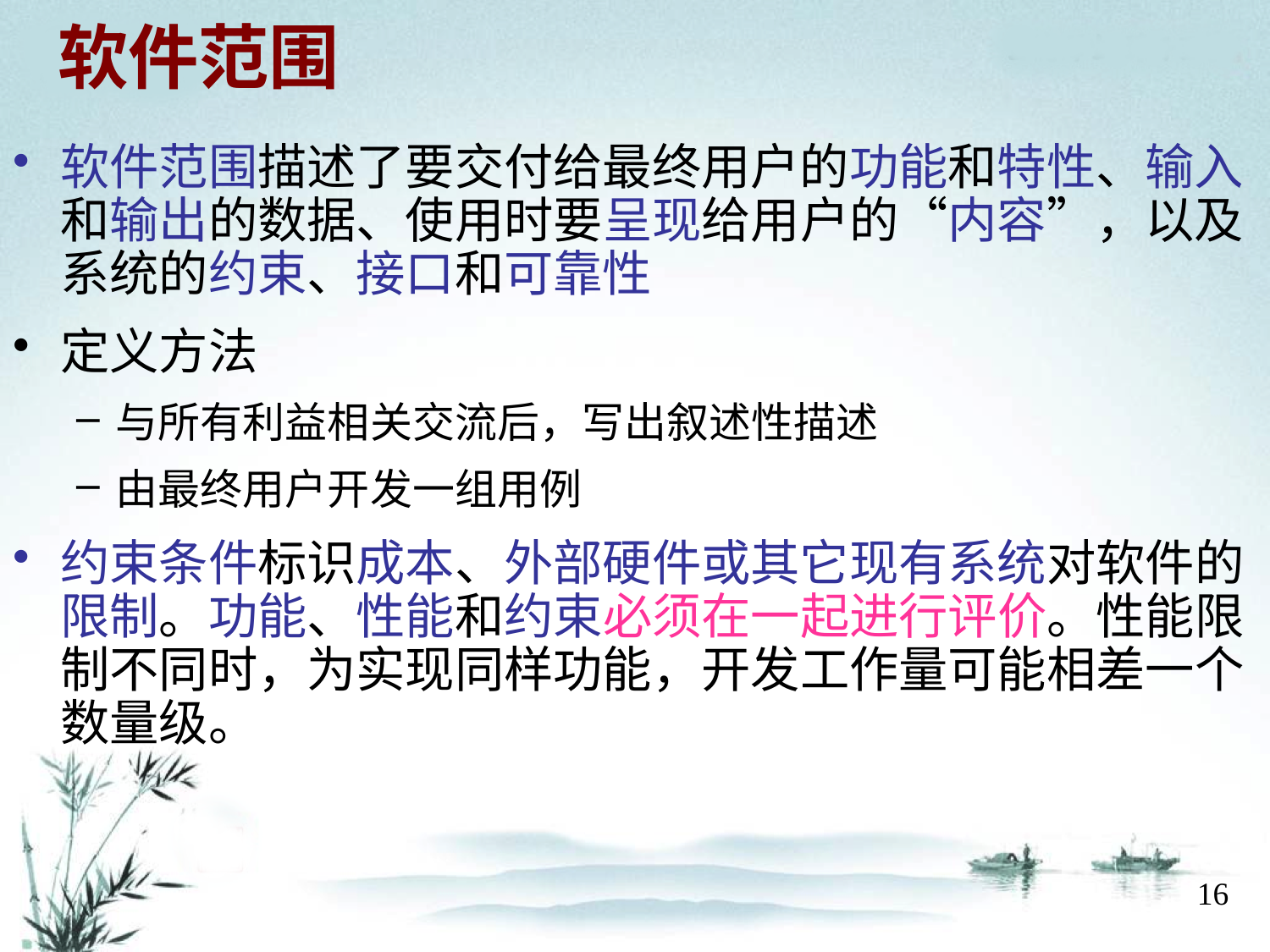

# 软件范围
软件范围描述了要交付给最终用户的功能和特性、输入和输出的数据、使用时要呈现给用户的“内容”，以及系统的约束、接口和可靠性
定义方法
与所有利益相关交流后，写出叙述性描述
由最终用户开发一组用例
约束条件标识成本、外部硬件或其它现有系统对软件的限制。功能、性能和约束必须在一起进行评价。性能限制不同时，为实现同样功能，开发工作量可能相差一个数量级。
16